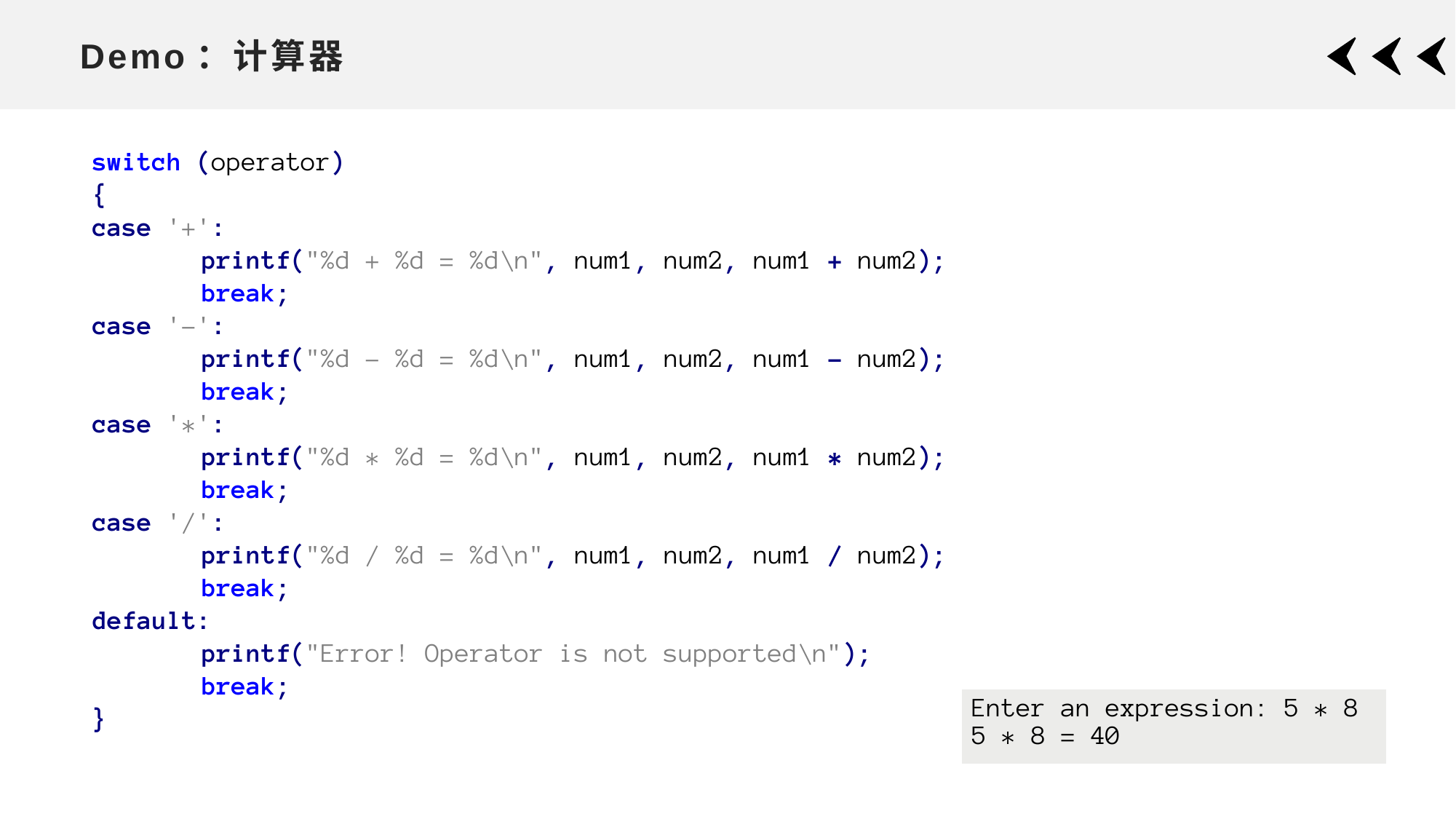

# Demo：计算器
switch (operator){case '+':	printf("%d + %d = %d\n", num1, num2, num1 + num2);	break;case '-':	printf("%d - %d = %d\n", num1, num2, num1 - num2);	break;case '*':	printf("%d * %d = %d\n", num1, num2, num1 * num2);	break;case '/':	printf("%d / %d = %d\n", num1, num2, num1 / num2);	break;default:	printf("Error! Operator is not supported\n");	break;}
| Enter an expression: 5 \* 8 5 \* 8 = 40 |
| --- |